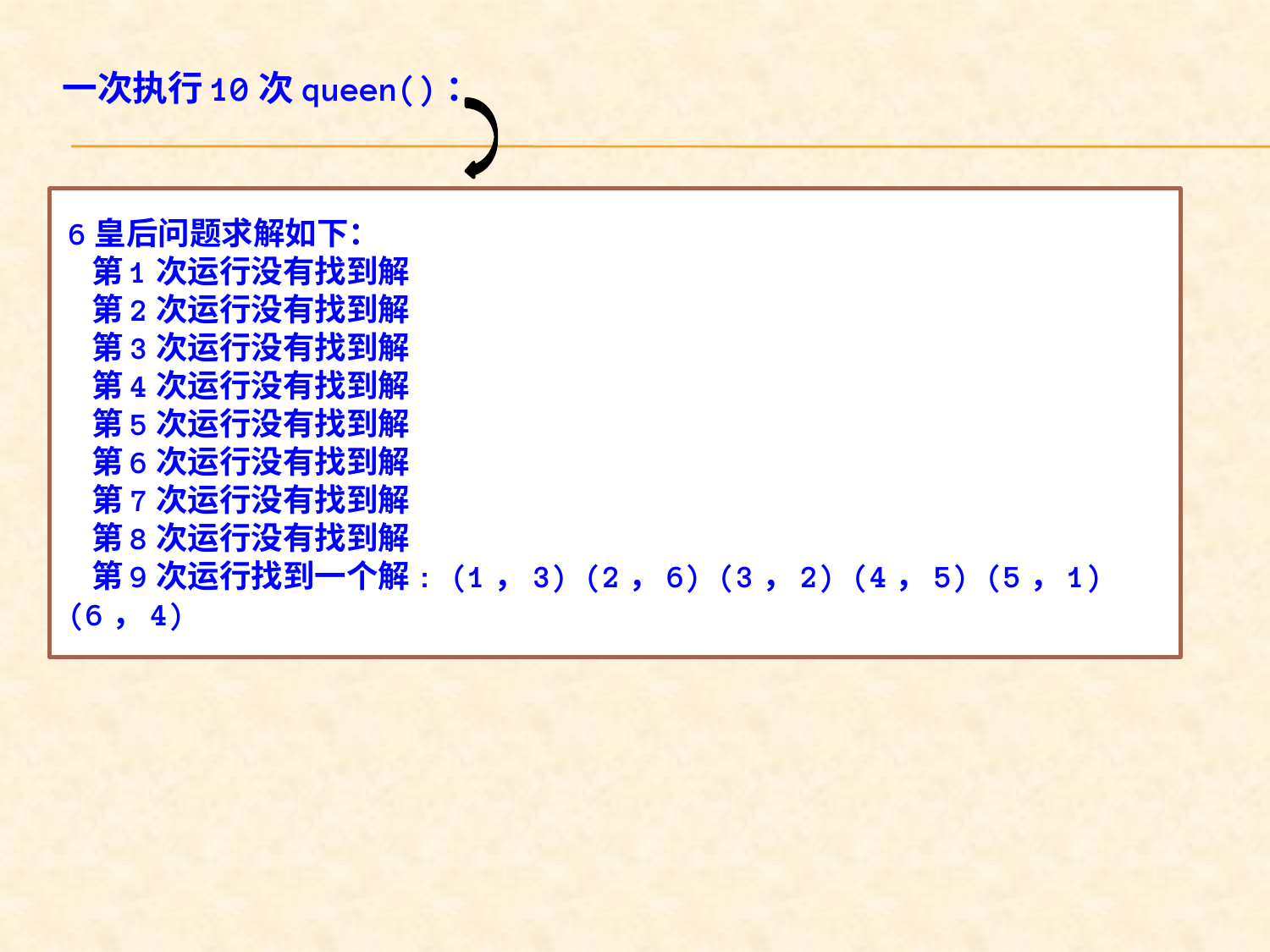

一次执行10次queen()：

6皇后问题求解如下：
  第1次运行没有找到解
  第2次运行没有找到解
  第3次运行没有找到解
  第4次运行没有找到解
  第5次运行没有找到解
  第6次运行没有找到解
  第7次运行没有找到解
  第8次运行没有找到解
  第9次运行找到一个解: (1，3) (2，6) (3，2) (4，5) (5，1) (6，4)